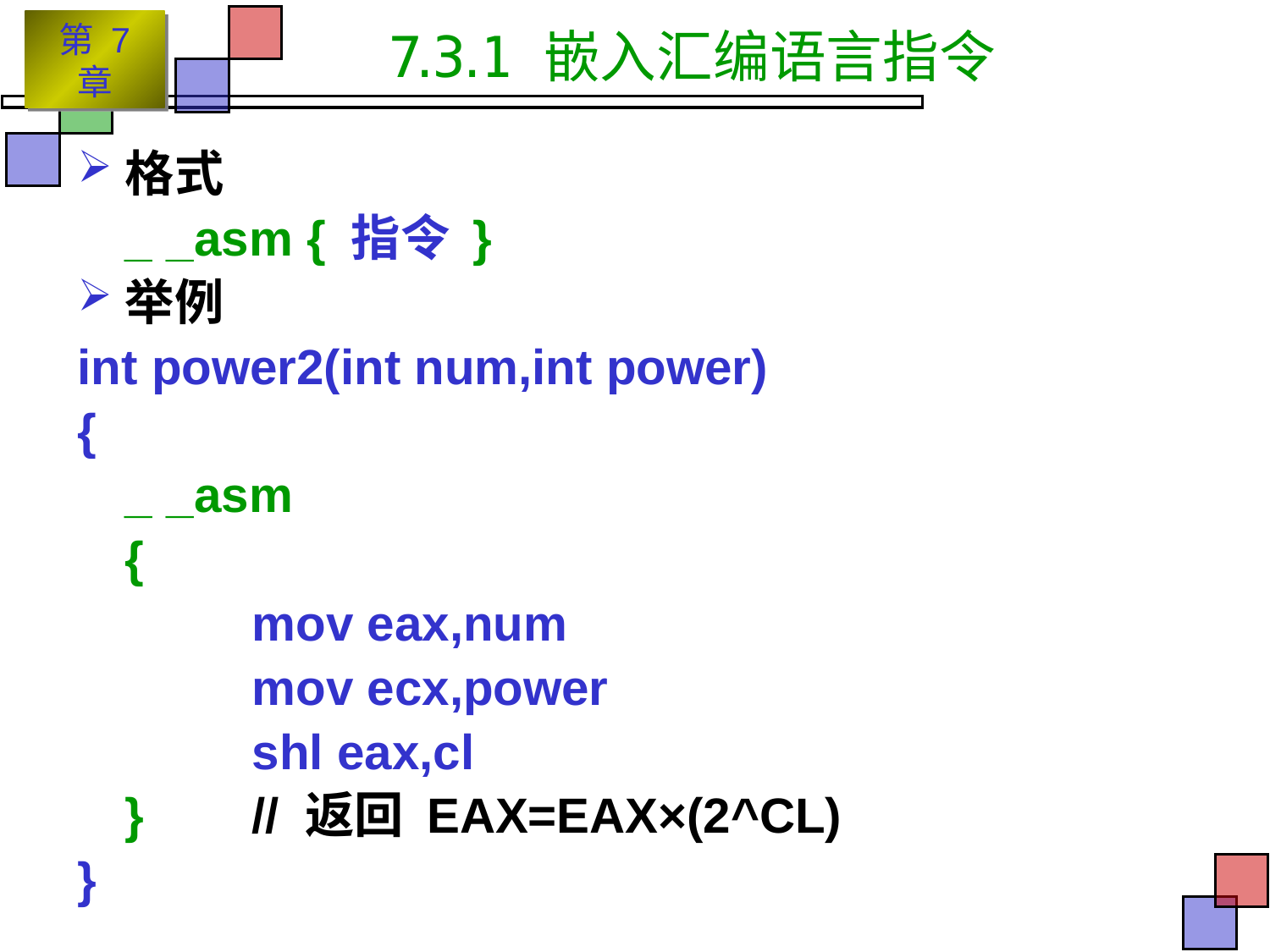

# 7.3.1 嵌入汇编语言指令
格式
	_ _asm { 指令 }
举例
int power2(int num,int power)
{
	_ _asm
	{
		mov eax,num
		mov ecx,power
		shl eax,cl
	}	// 返回 EAX=EAX×(2^CL)
}